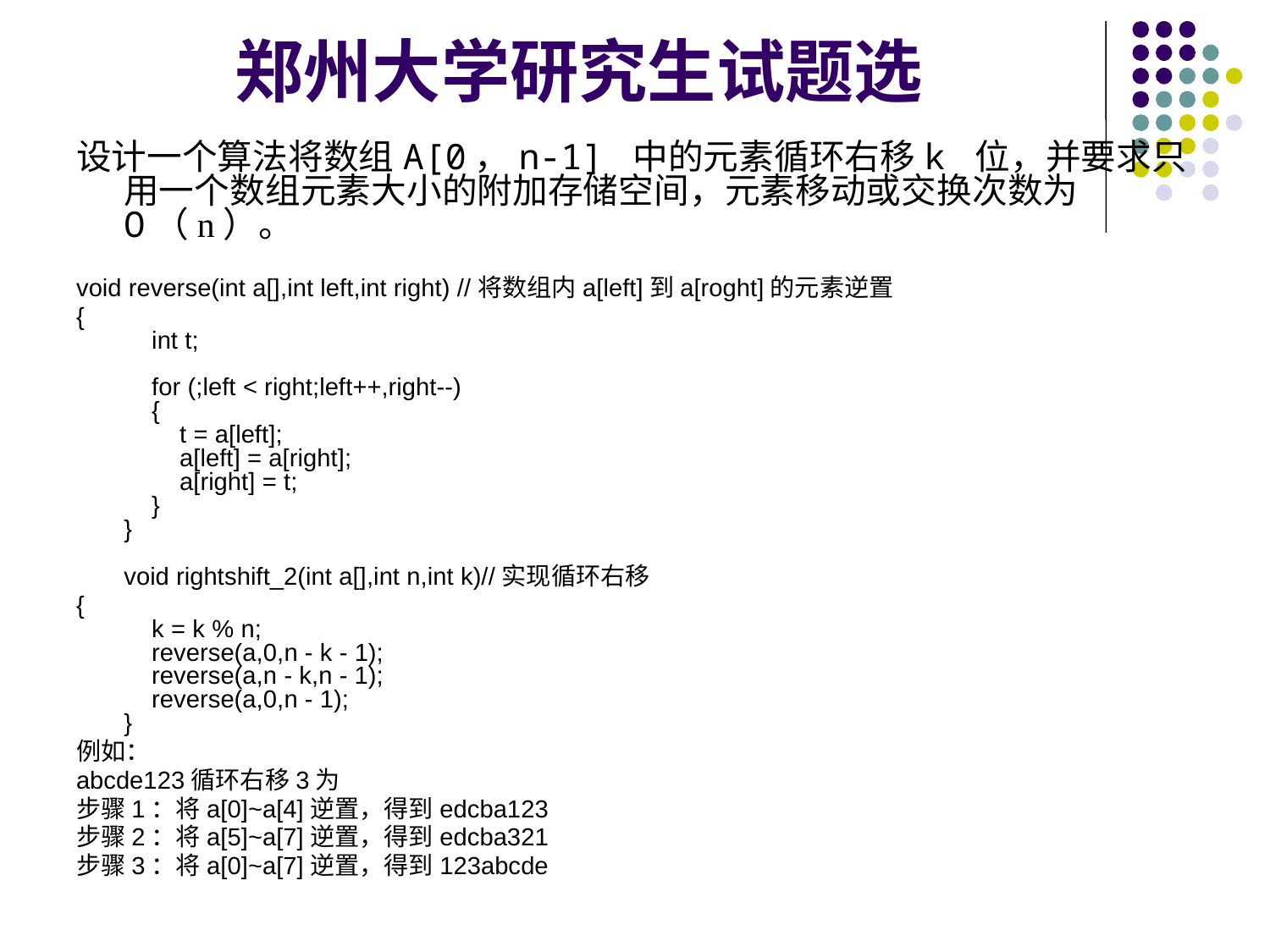

# 郑州大学研究生试题选
设计一个算法将数组A[0，n-1] 中的元素循环右移k 位，并要求只用一个数组元素大小的附加存储空间，元素移动或交换次数为O（n）。

void reverse(int a[],int left,int right) //将数组内a[left]到a[roght]的元素逆置
{
    int t;
    
    for (;left < right;left++,right--)
    {
        t = a[left];
        a[left] = a[right];
        a[right] = t;
    }
}
void rightshift_2(int a[],int n,int k)//实现循环右移
{
    k = k % n;
    reverse(a,0,n - k - 1);
    reverse(a,n - k,n - 1);
    reverse(a,0,n - 1);
}
例如：
abcde123循环右移3为
步骤1：将a[0]~a[4]逆置，得到edcba123
步骤2：将a[5]~a[7]逆置，得到edcba321
步骤3：将a[0]~a[7]逆置，得到123abcde